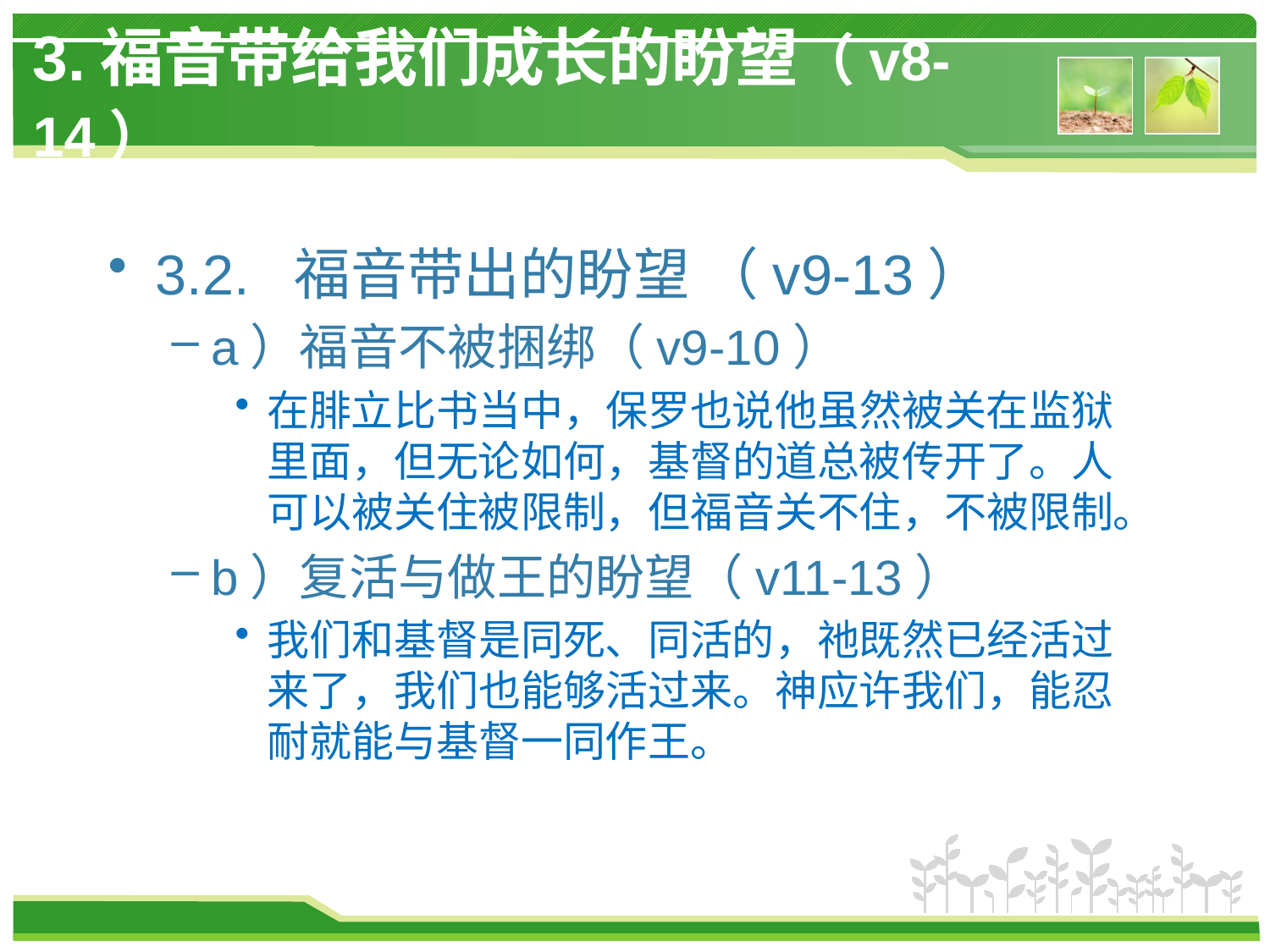

# 3.福音带给我们成长的盼望（v8-14）

3.2.  福音带出的盼望 （v9-13）
a）福音不被捆绑（v9-10）
在腓立比书当中，保罗也说他虽然被关在监狱里面，但无论如何，基督的道总被传开了。人可以被关住被限制，但福音关不住，不被限制。
b）复活与做王的盼望（v11-13）
我们和基督是同死、同活的，祂既然已经活过来了，我们也能够活过来。神应许我们，能忍耐就能与基督一同作王。